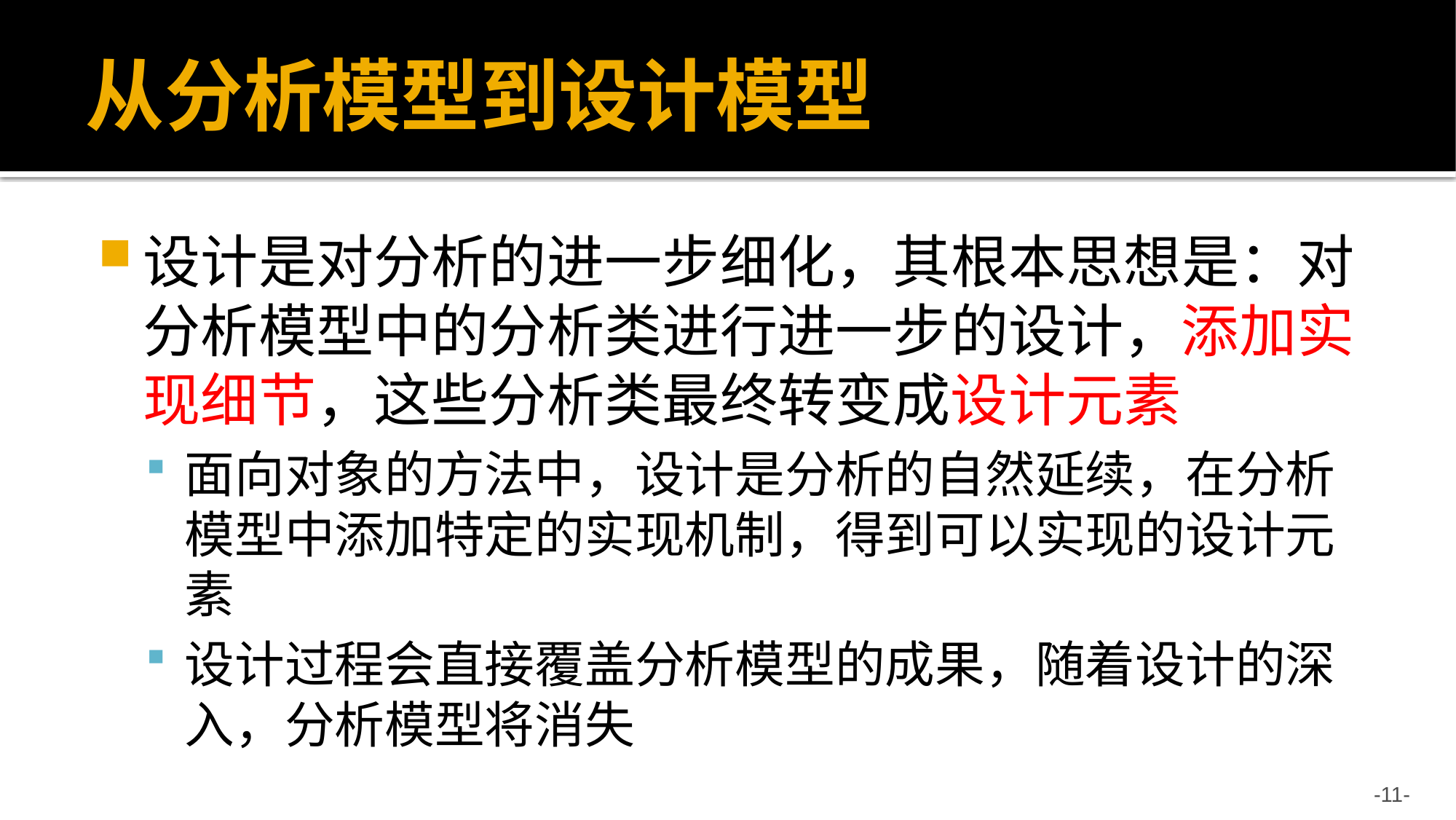

# 从分析模型到设计模型
设计是对分析的进一步细化，其根本思想是：对分析模型中的分析类进行进一步的设计，添加实现细节，这些分析类最终转变成设计元素
面向对象的方法中，设计是分析的自然延续，在分析模型中添加特定的实现机制，得到可以实现的设计元素
设计过程会直接覆盖分析模型的成果，随着设计的深入，分析模型将消失
-11-